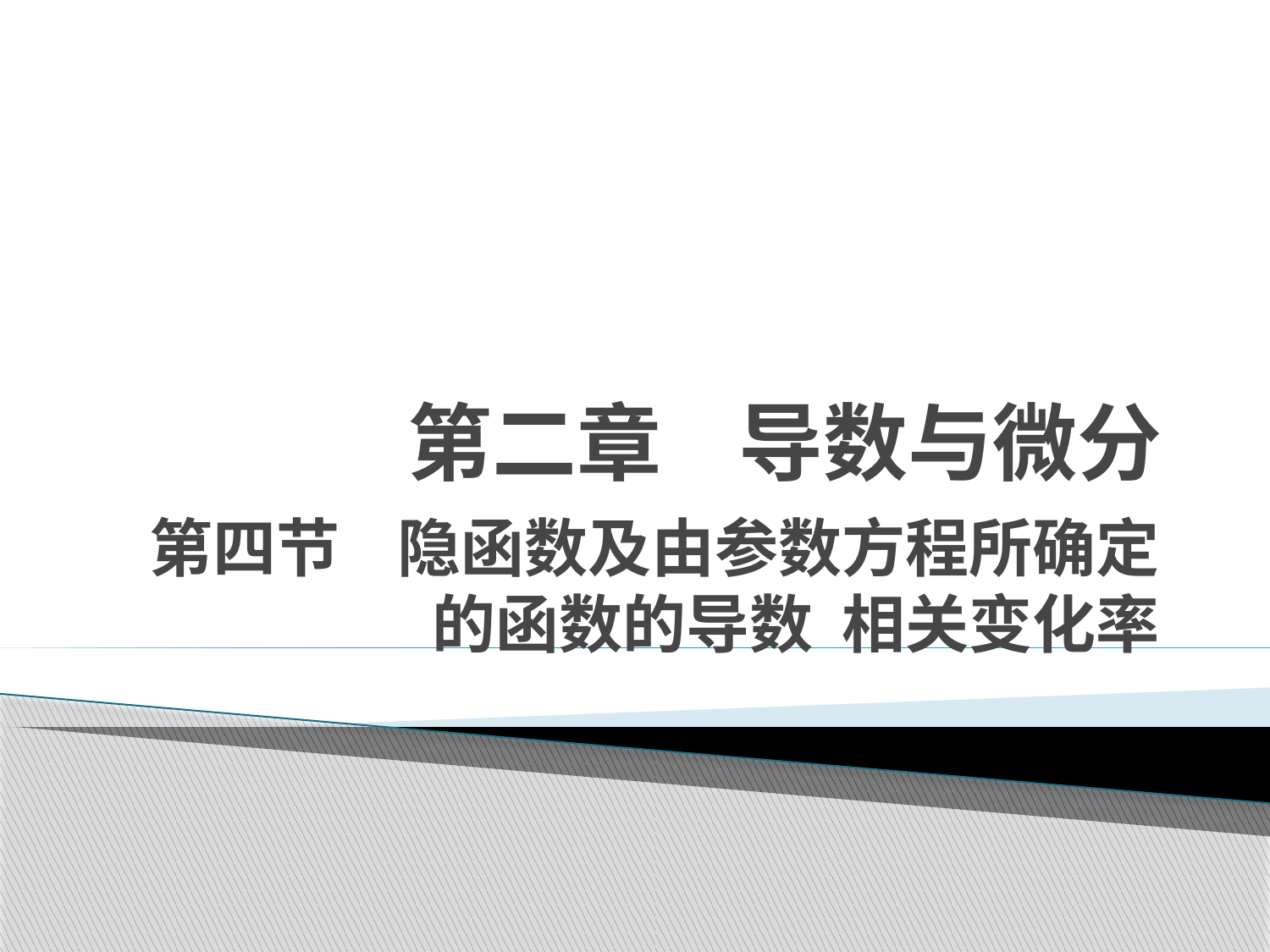

第二章    导数与微分
第四节    隐函数及由参数方程所确定的函数的导数  相关变化率